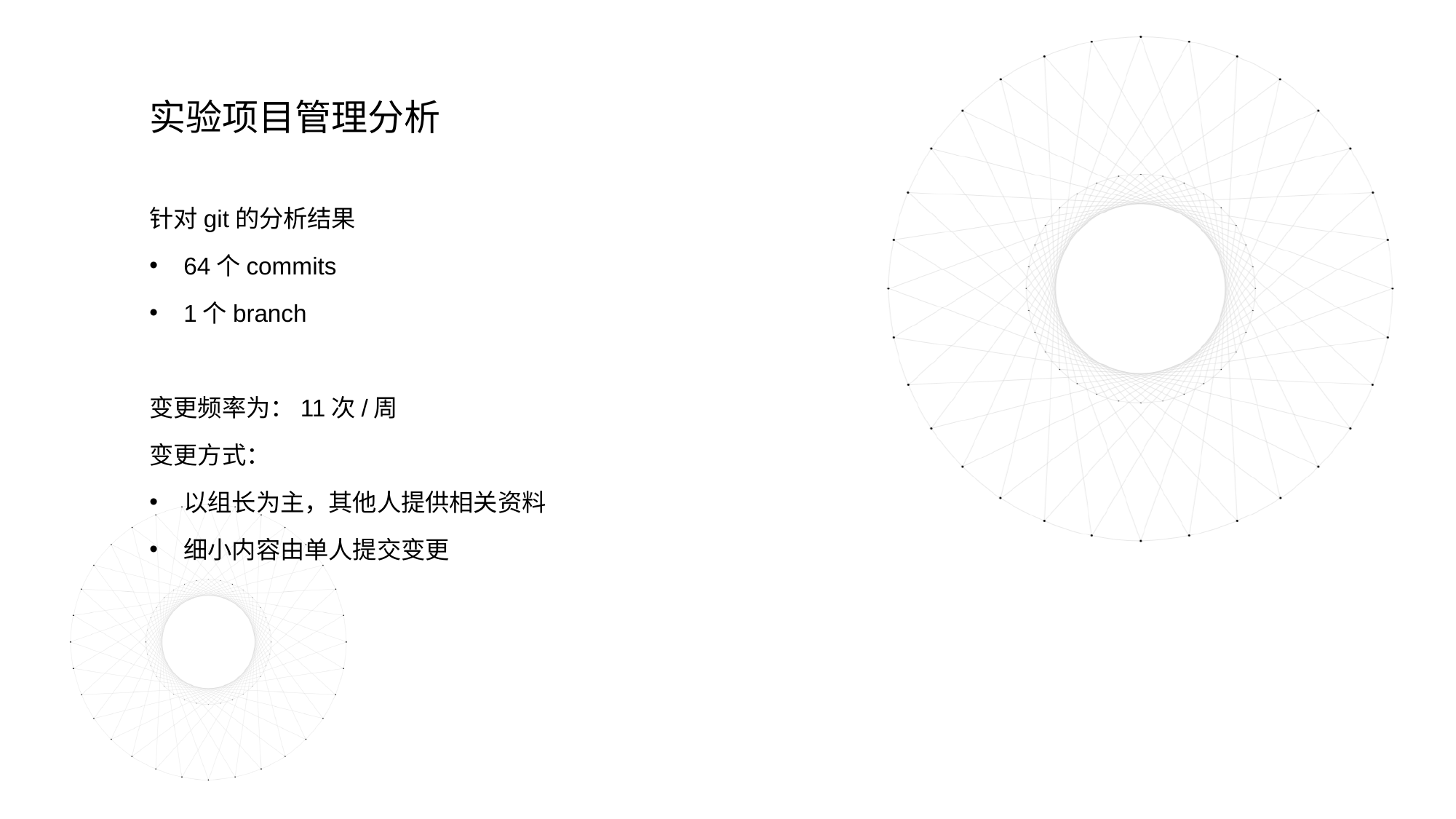

实验项目管理分析
针对git的分析结果
64个commits
1个branch

变更频率为：11次/周
变更方式：
以组长为主，其他人提供相关资料
细小内容由单人提交变更